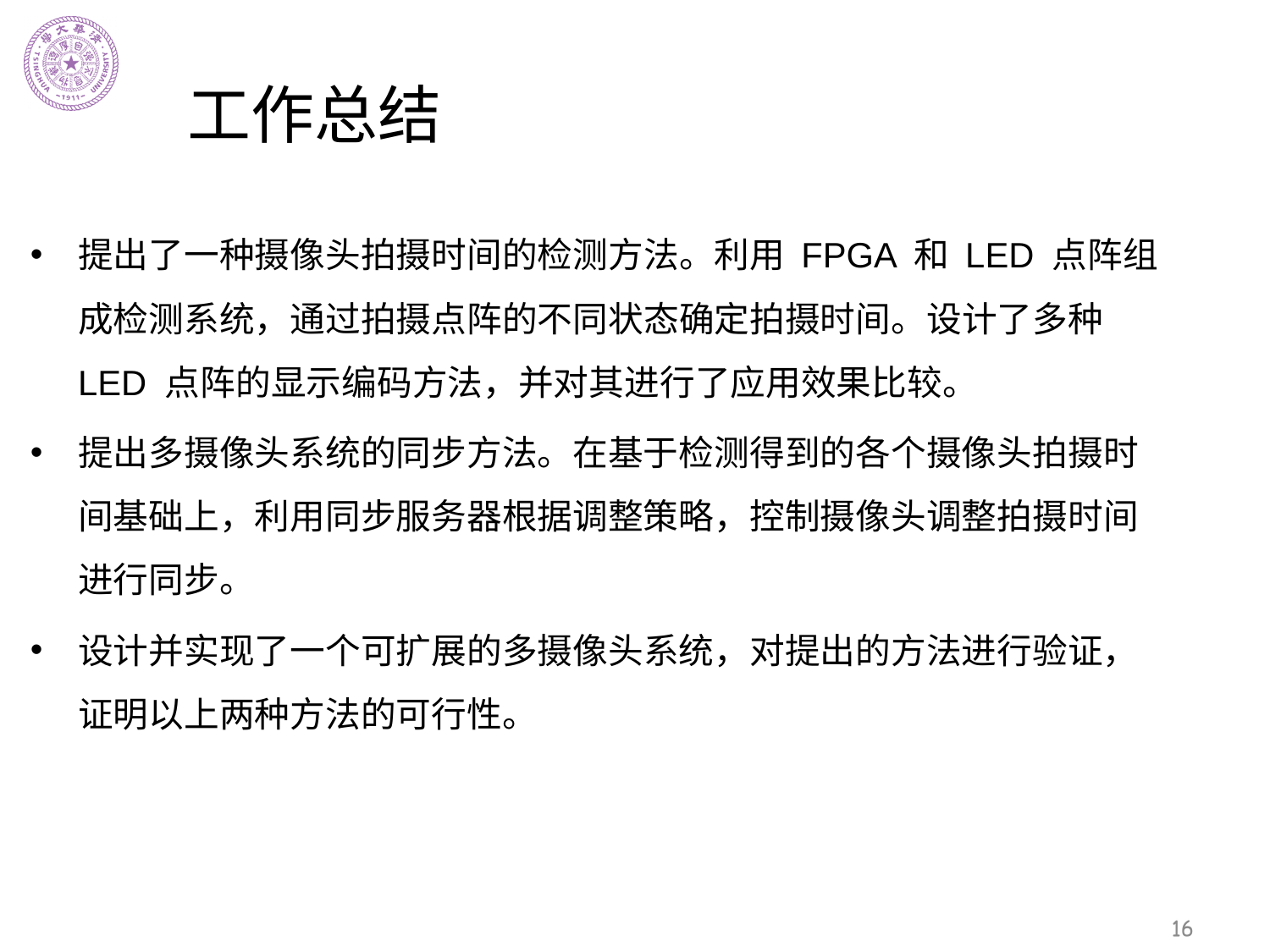

# 工作总结
提出了一种摄像头拍摄时间的检测方法。利用 FPGA 和 LED 点阵组成检测系统，通过拍摄点阵的不同状态确定拍摄时间。设计了多种LED 点阵的显示编码方法，并对其进行了应用效果比较。
提出多摄像头系统的同步方法。在基于检测得到的各个摄像头拍摄时间基础上，利用同步服务器根据调整策略，控制摄像头调整拍摄时间进行同步。
设计并实现了一个可扩展的多摄像头系统，对提出的方法进行验证，证明以上两种方法的可行性。
16